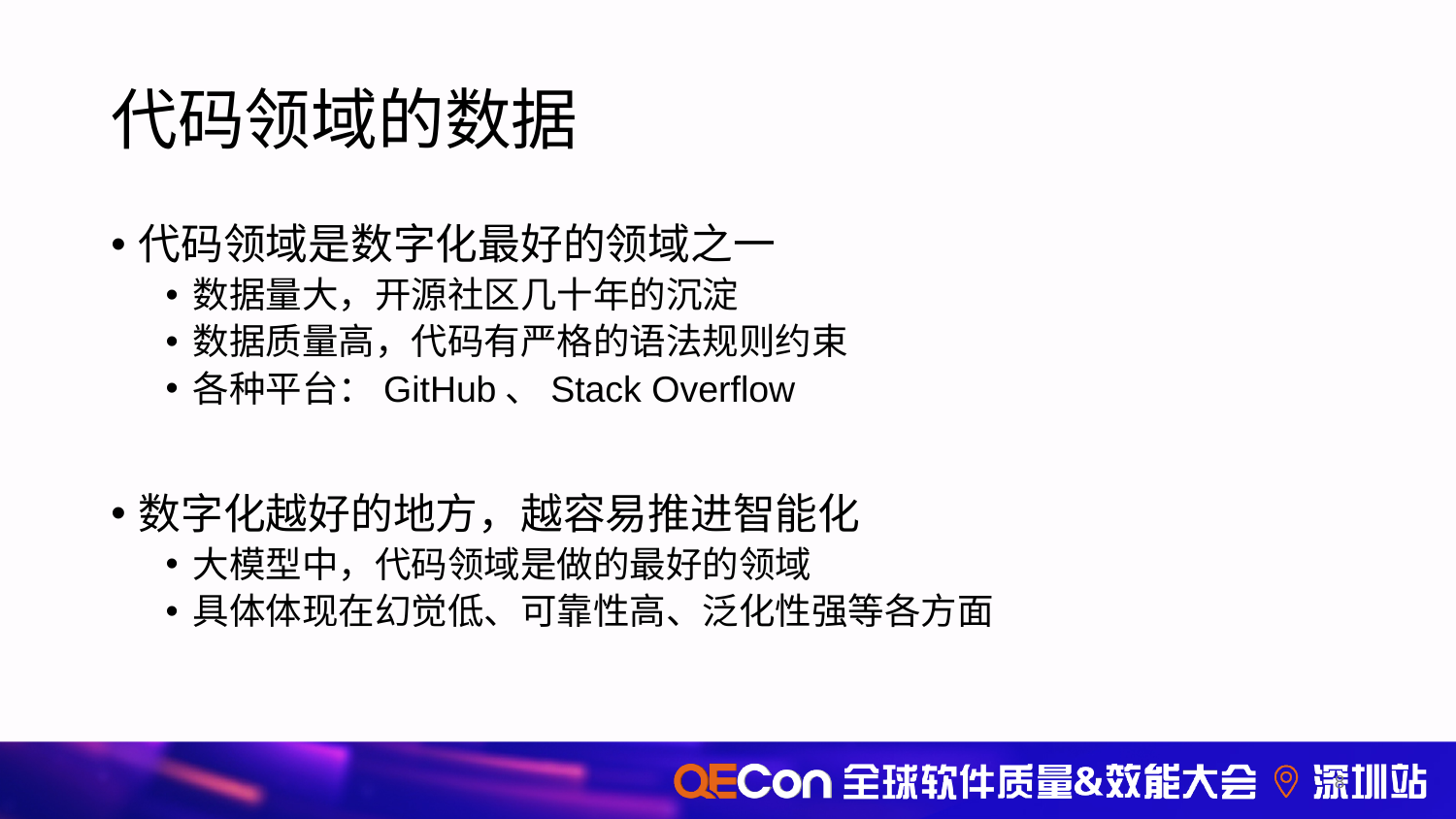

# 代码领域的数据
代码领域是数字化最好的领域之一
数据量大，开源社区几十年的沉淀
数据质量高，代码有严格的语法规则约束
各种平台：GitHub、Stack Overflow

数字化越好的地方，越容易推进智能化
大模型中，代码领域是做的最好的领域
具体体现在幻觉低、可靠性高、泛化性强等各方面
8